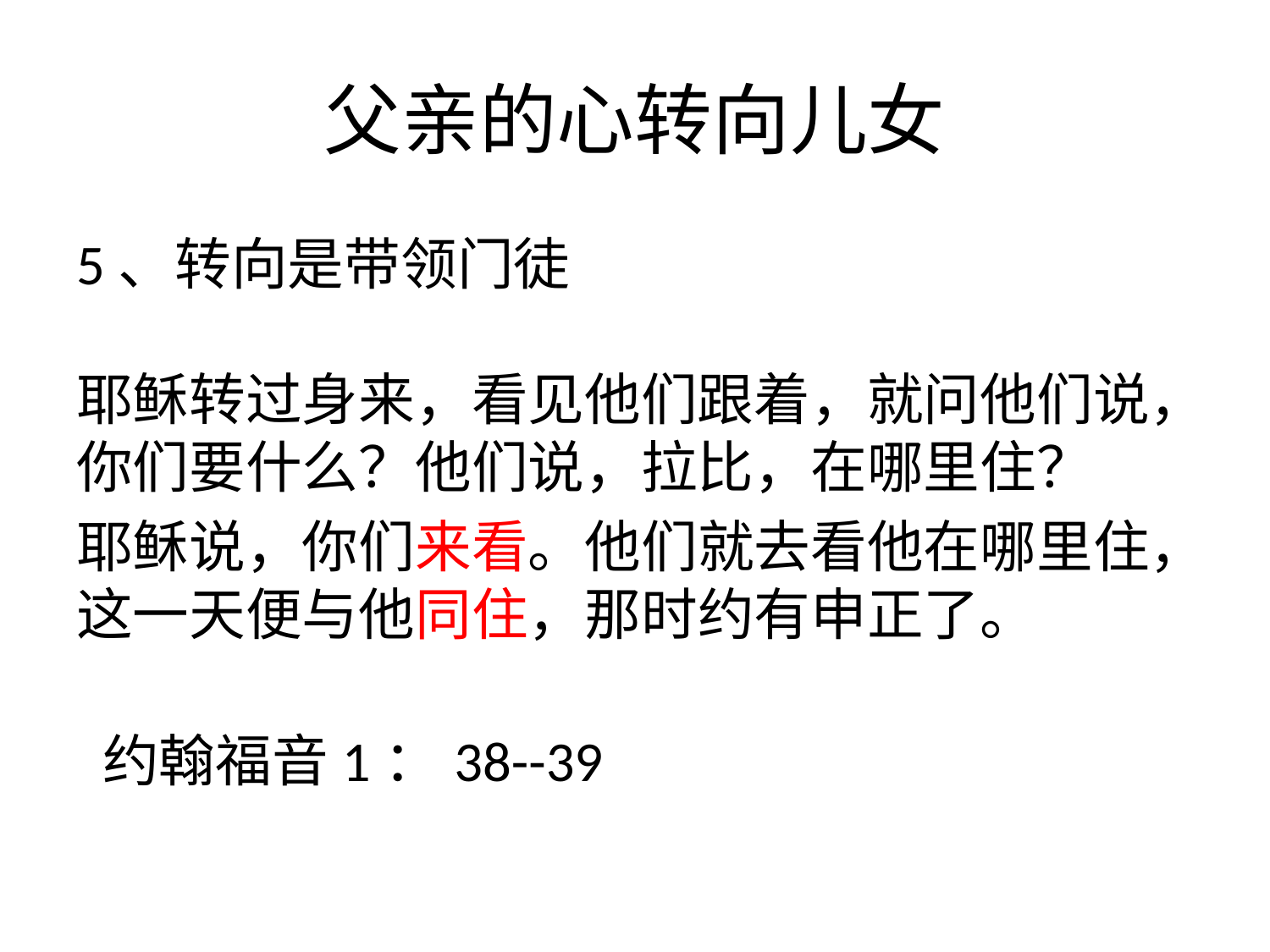

# 父亲的心转向儿女
5、转向是带领门徒
耶稣转过身来，看见他们跟着，就问他们说，你们要什么？他们说，拉比，在哪里住？
耶稣说，你们来看。他们就去看他在哪里住，这一天便与他同住，那时约有申正了。
 约翰福音1：38--39